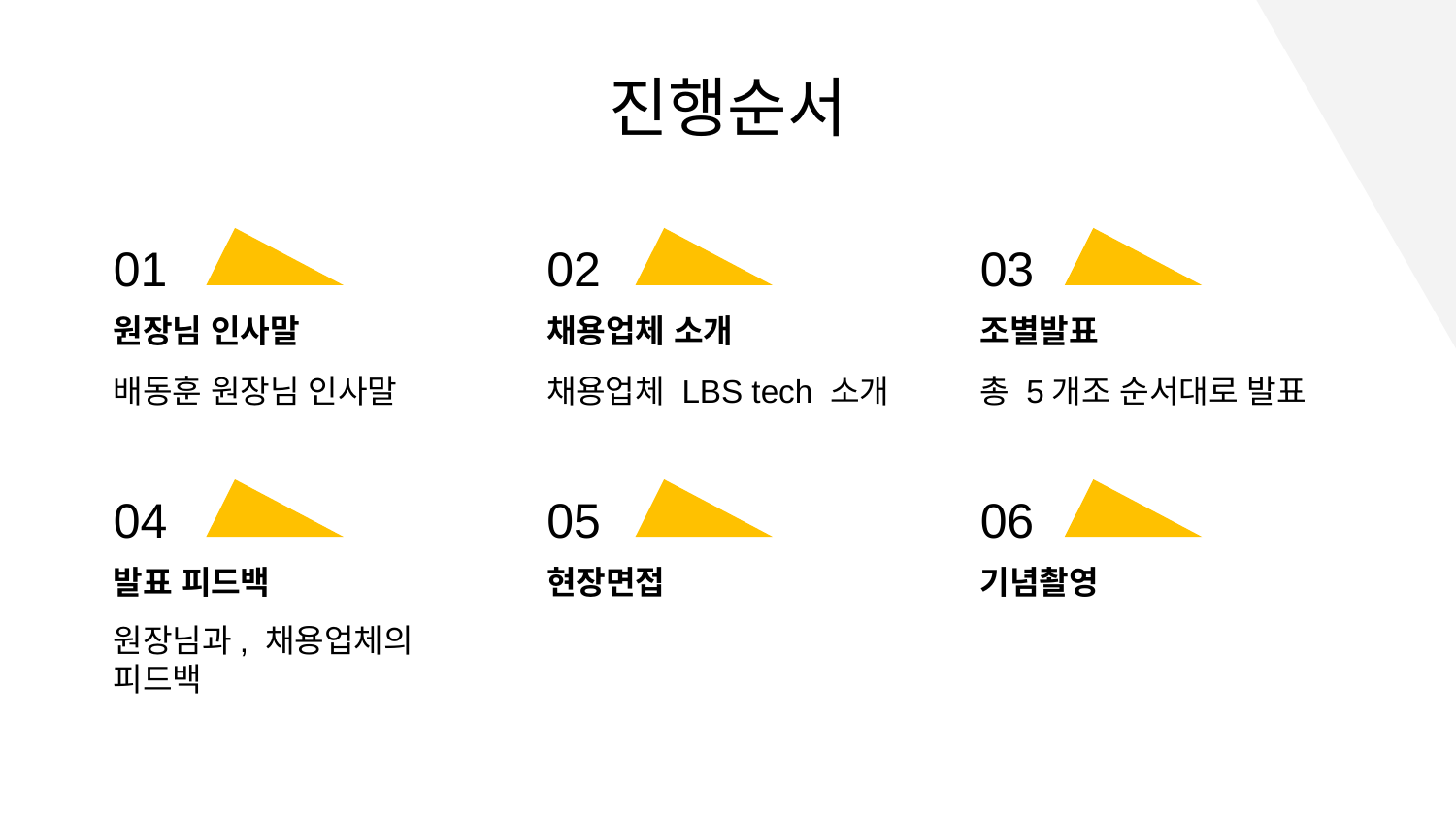

진행순서

# 01
02
03
원장님 인사말
채용업체 소개
조별발표
배동훈 원장님 인사말
채용업체 LBS tech 소개
총 5개조 순서대로 발표

04
05
06
발표 피드백
현장면접
기념촬영
원장님과, 채용업체의
피드백